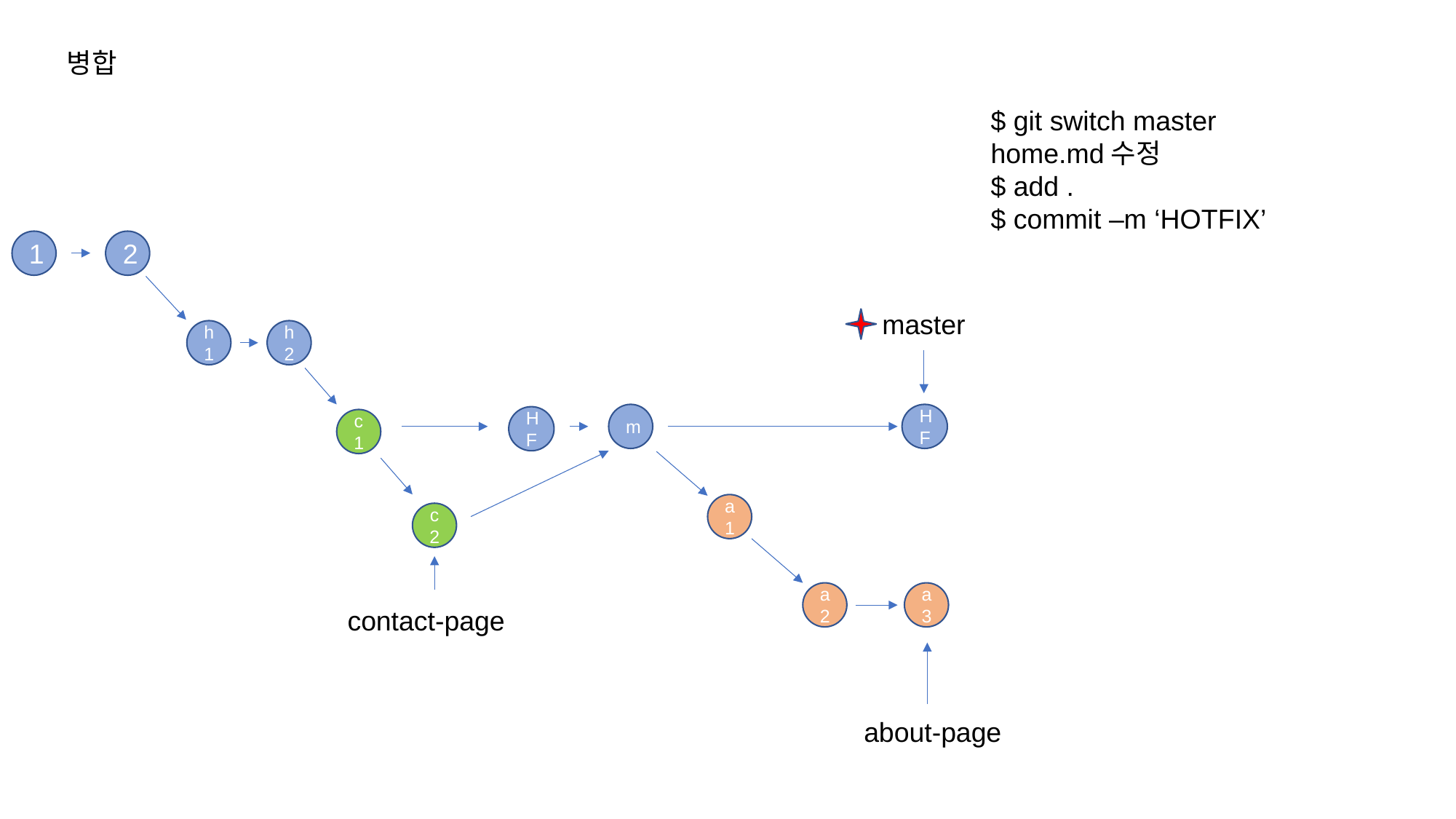

병합
$ git switch master
home.md수정
$ add .
$ commit –m ‘HOTFIX’
1
2
master

h1
h2
m
HF
HF
c1
a1
c2
a2
a3
contact-page
about-page